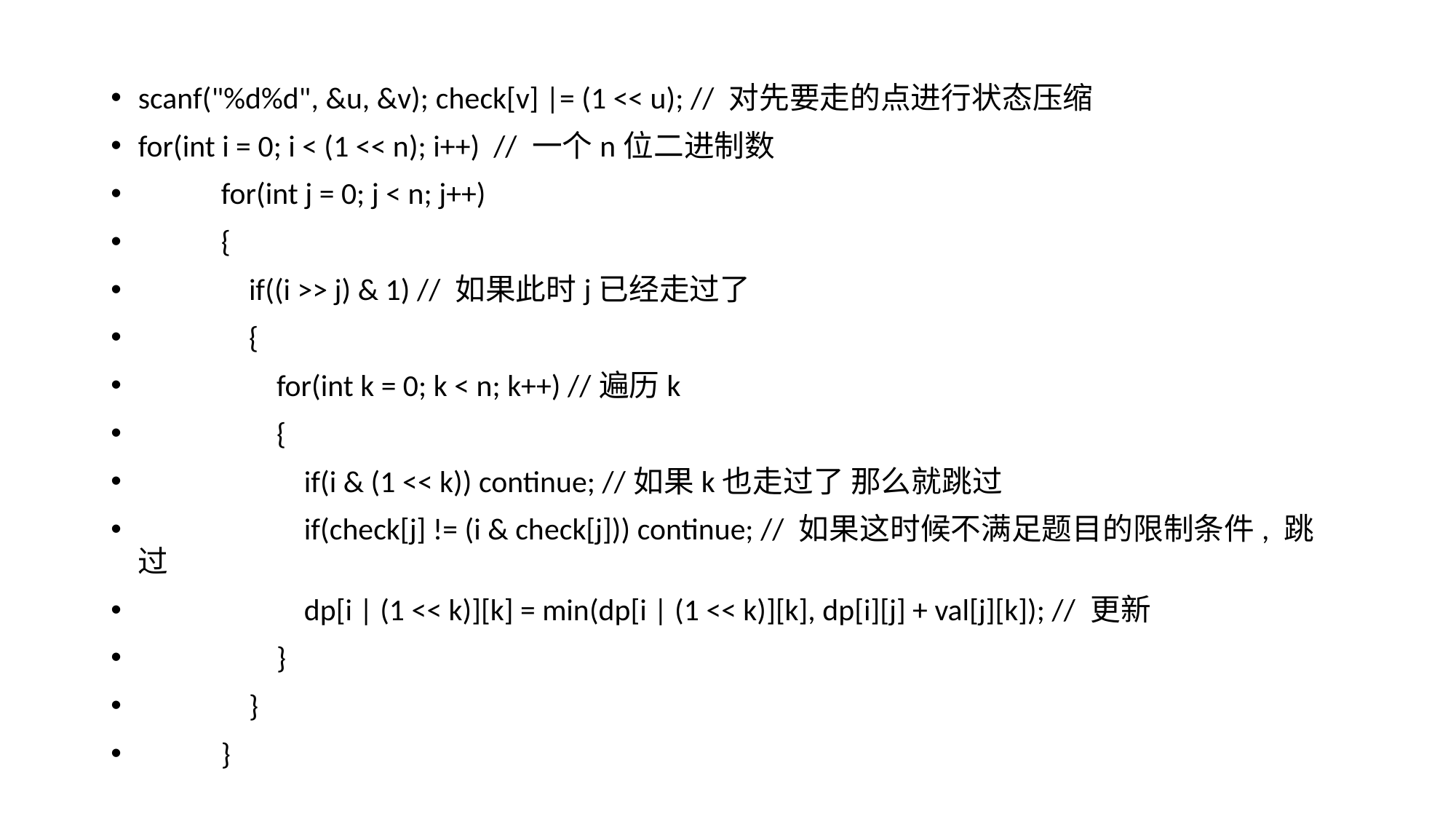

scanf("%d%d", &u, &v); check[v] |= (1 << u); // 对先要走的点进行状态压缩
for(int i = 0; i < (1 << n); i++)  // 一个n位二进制数
            for(int j = 0; j < n; j++)
            {
                if((i >> j) & 1) // 如果此时j已经走过了
                {
                    for(int k = 0; k < n; k++) //遍历k
                    {
                        if(i & (1 << k)) continue; //如果k也走过了 那么就跳过
                        if(check[j] != (i & check[j])) continue; // 如果这时候不满足题目的限制条件, 跳过
                        dp[i | (1 << k)][k] = min(dp[i | (1 << k)][k], dp[i][j] + val[j][k]); // 更新
                    }
                }
            }